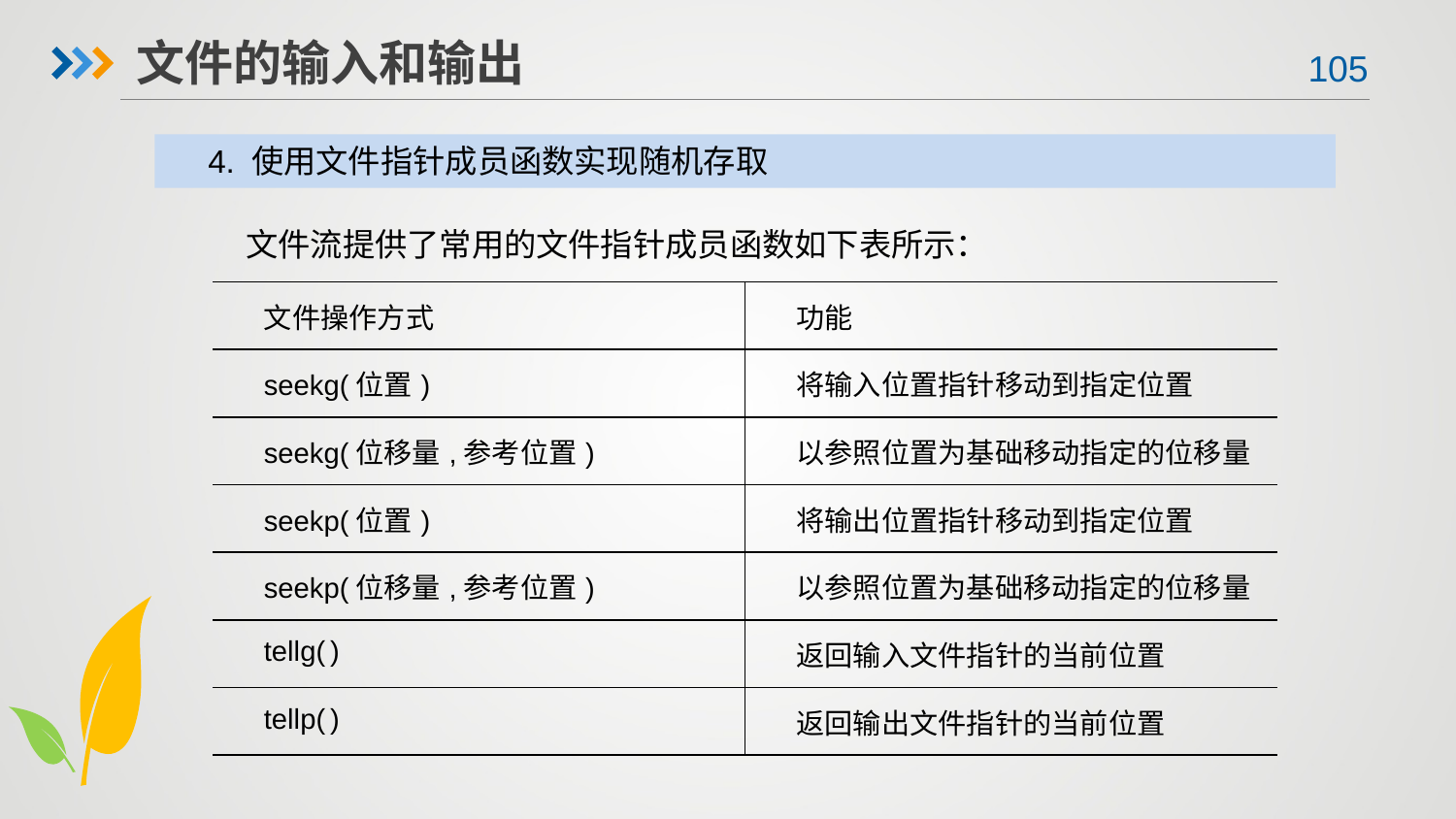

文件的输入和输出

4. 使用文件指针成员函数实现随机存取
文件流提供了常用的文件指针成员函数如下表所示：
| 文件操作方式 | 功能 |
| --- | --- |
| seekg(位置) | 将输入位置指针移动到指定位置 |
| seekg(位移量,参考位置) | 以参照位置为基础移动指定的位移量 |
| seekp(位置) | 将输出位置指针移动到指定位置 |
| seekp(位移量,参考位置) | 以参照位置为基础移动指定的位移量 |
| tellg( ) | 返回输入文件指针的当前位置 |
| tellp( ) | 返回输出文件指针的当前位置 |